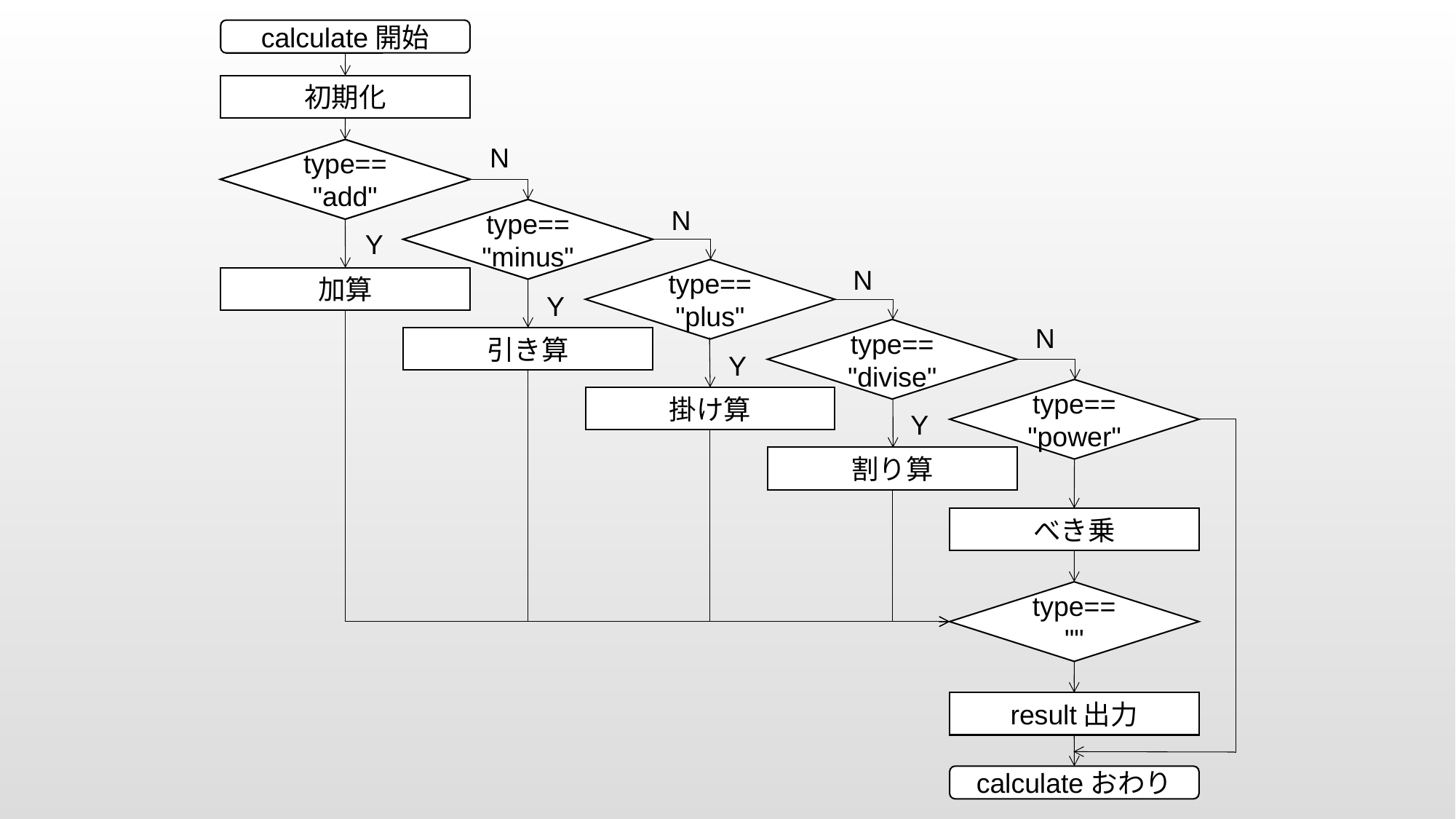

calculate開始
初期化
N
Y
type==
"add"
type==
"add"
N
Y
type==
"minus"
type==
"minus"
N
Y
type==
"plus"
加算
N
Y
type==
"divise"
引き算
type==
"power"
掛け算
割り算
べき乗
type==
""
result出力
calculateおわり